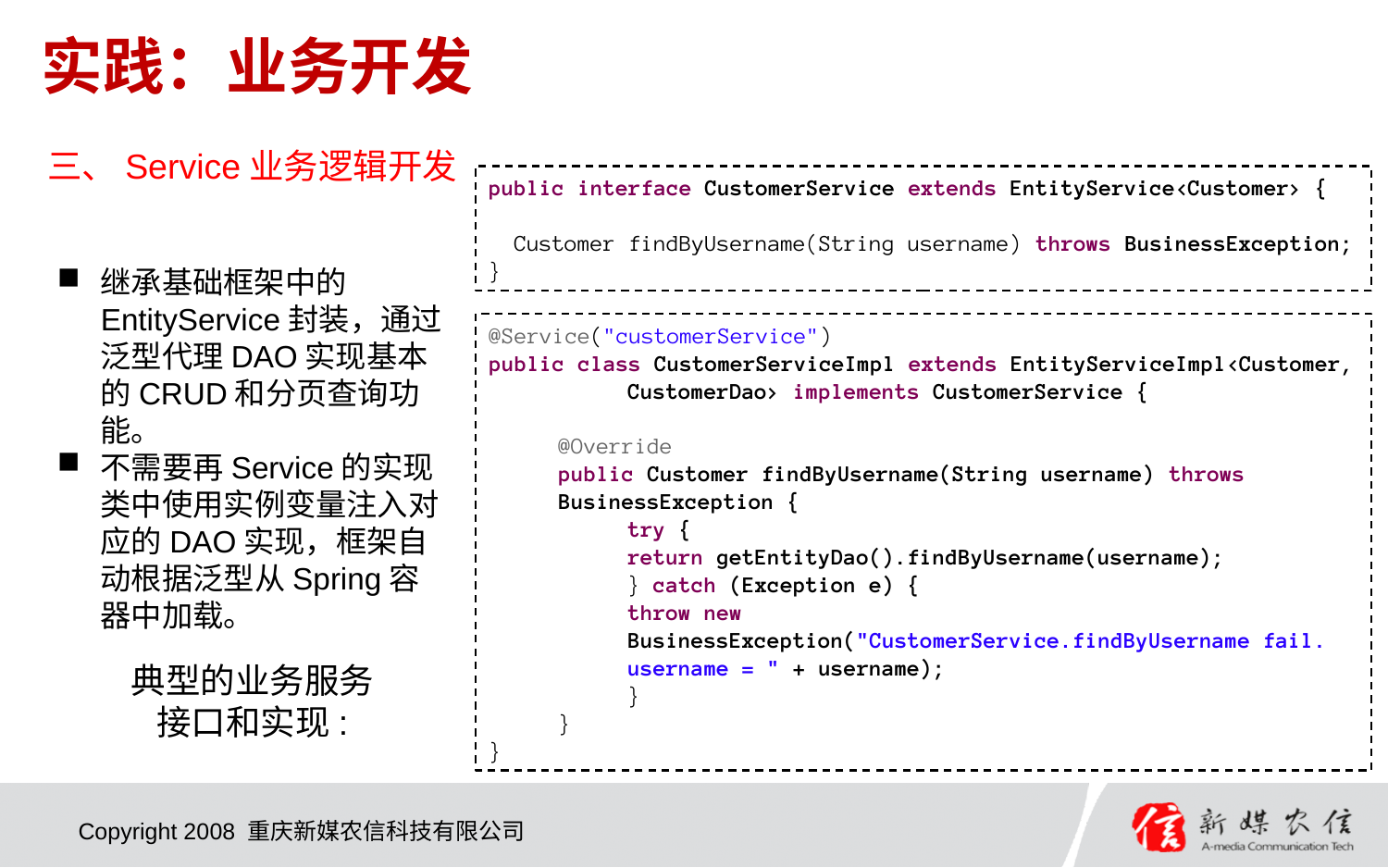

# 实践：业务开发
三、Service业务逻辑开发
public interface CustomerService extends EntityService<Customer> {

  Customer findByUsername(String username) throws BusinessException;
}
继承基础框架中的EntityService封装，通过泛型代理DAO实现基本的CRUD和分页查询功能。
不需要再Service的实现类中使用实例变量注入对应的DAO实现，框架自动根据泛型从Spring容器中加载。
@Service("customerService")
public class CustomerServiceImpl extends EntityServiceImpl<Customer, 	CustomerDao> implements CustomerService {

@Override
public Customer findByUsername(String username) throws BusinessException {
try {
return getEntityDao().findByUsername(username);
} catch (Exception e) {
throw new BusinessException("CustomerService.findByUsername fail. username = " + username);
}
}
}
典型的业务服务接口和实现: